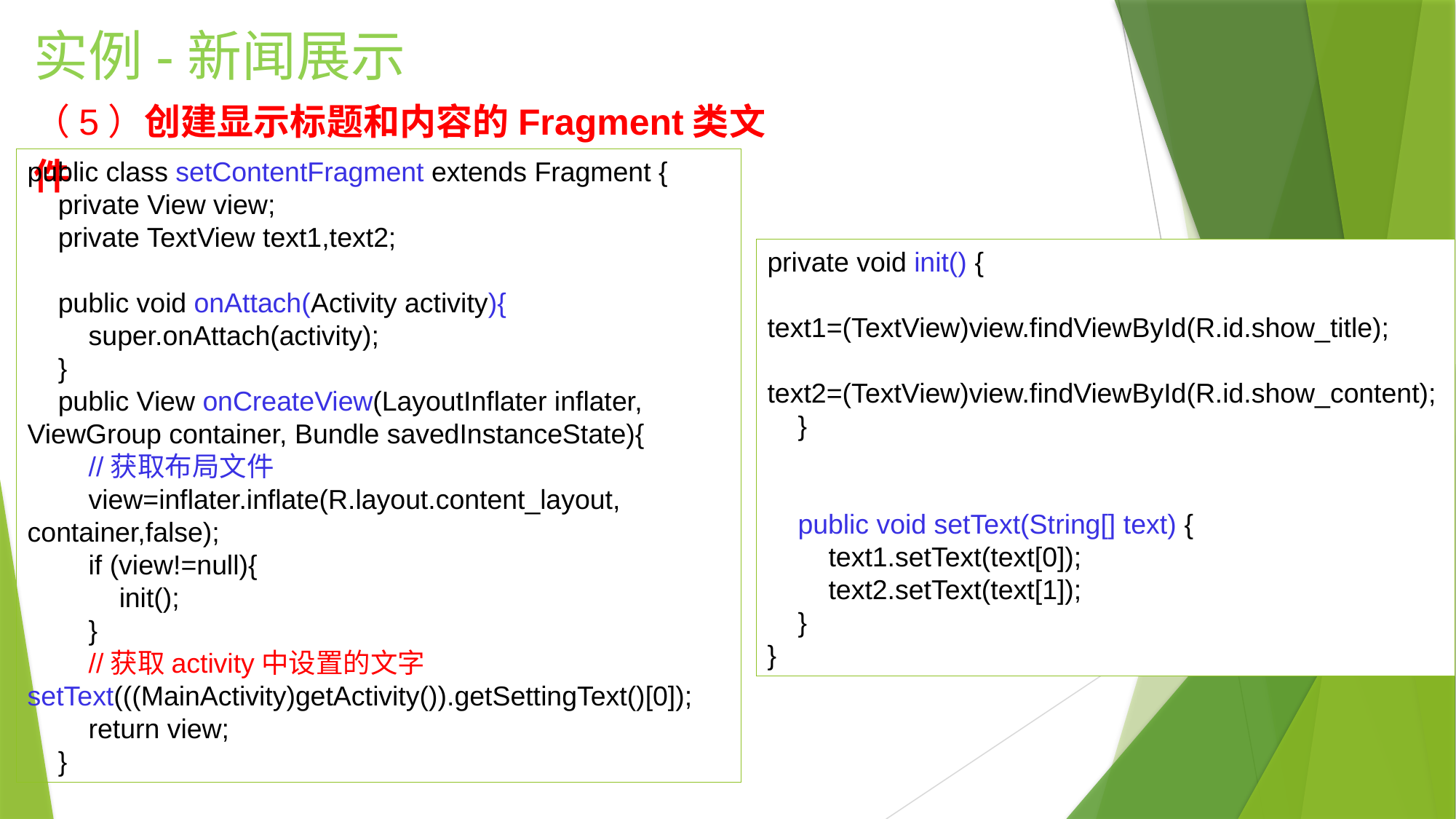

实例-新闻展示
（5）创建显示标题和内容的Fragment类文件
public class setContentFragment extends Fragment {
    private View view;
    private TextView text1,text2;

    public void onAttach(Activity activity){
        super.onAttach(activity);
    }
    public View onCreateView(LayoutInflater inflater, ViewGroup container, Bundle savedInstanceState){
        //获取布局文件
        view=inflater.inflate(R.layout.content_layout,
container,false);
        if (view!=null){
            init();
        }
        //获取activity中设置的文字        setText(((MainActivity)getActivity()).getSettingText()[0]);
        return view;
    }
private void init() {
        text1=(TextView)view.findViewById(R.id.show_title);
        text2=(TextView)view.findViewById(R.id.show_content);
    }

    public void setText(String[] text) {
        text1.setText(text[0]);
        text2.setText(text[1]);
    }
}